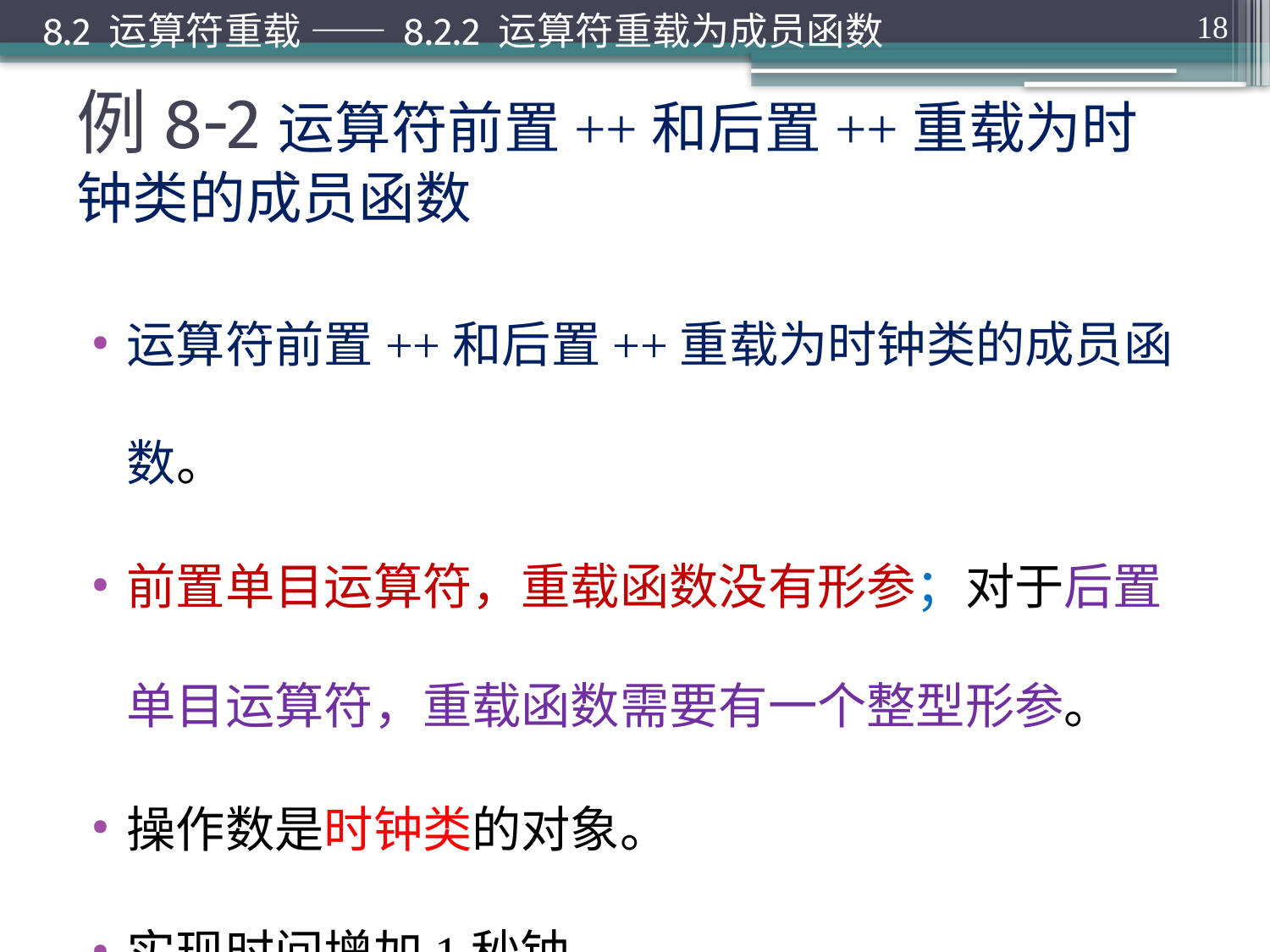

8.2 运算符重载 —— 8.2.2 运算符重载为成员函数
18
# 例8-2运算符前置++和后置++重载为时钟类的成员函数
运算符前置++和后置++重载为时钟类的成员函数。
前置单目运算符，重载函数没有形参；对于后置单目运算符，重载函数需要有一个整型形参。
操作数是时钟类的对象。
实现时间增加1秒钟。